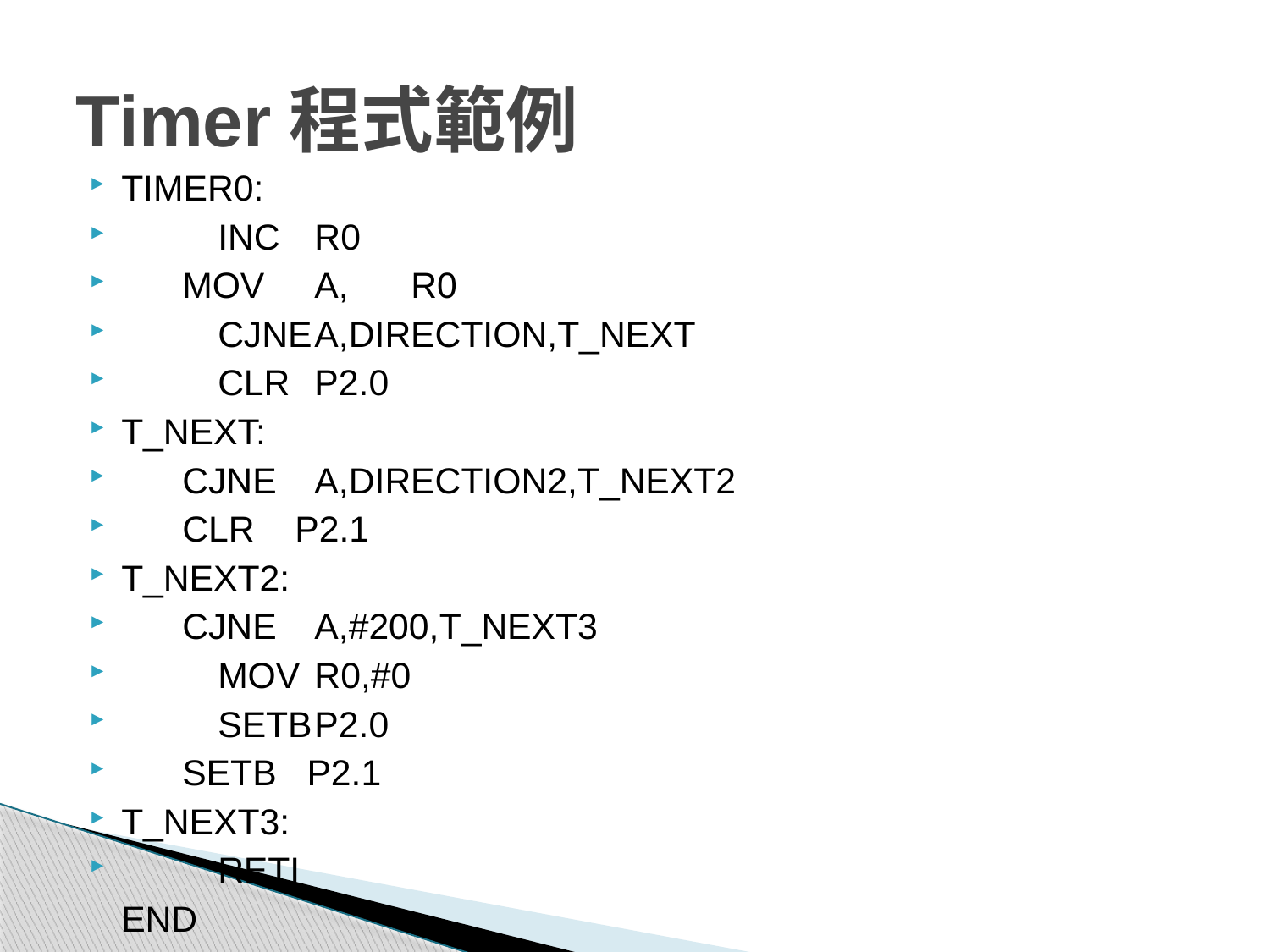

# Timer程式範例
TIMER0:
	INC	R0
      MOV	A,	R0
	CJNE	A,DIRECTION,T_NEXT
	CLR	P2.0
T_NEXT:
      CJNE	A,DIRECTION2,T_NEXT2
      CLR    P2.1
T_NEXT2:
      CJNE	A,#200,T_NEXT3
	MOV	R0,#0
	SETB	P2.0
      SETB   P2.1
T_NEXT3:
	RETI
		END